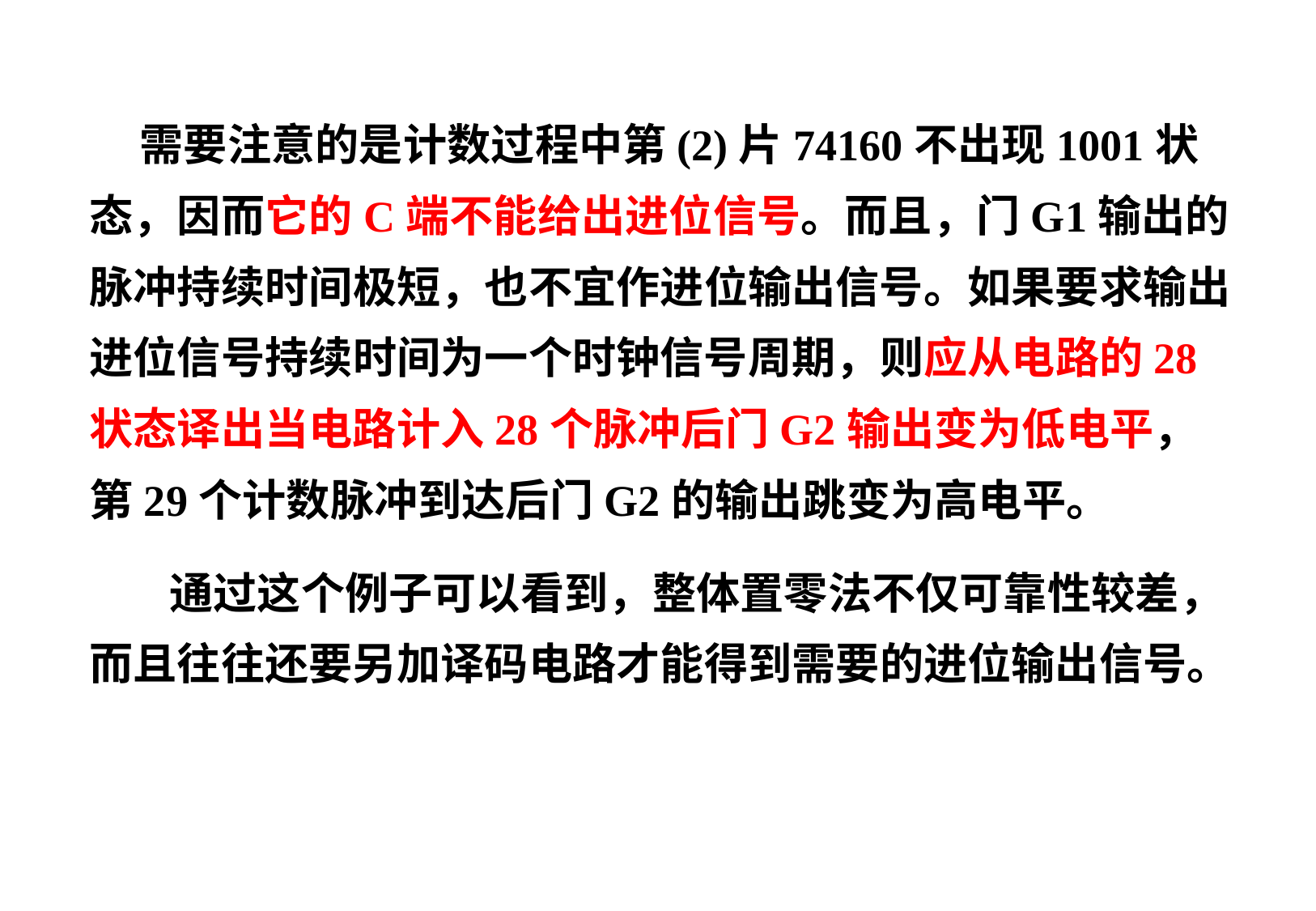

需要注意的是计数过程中第(2)片74160不出现1001状态，因而它的C端不能给出进位信号。而且，门G1输出的脉冲持续时间极短，也不宜作进位输出信号。如果要求输出进位信号持续时间为一个时钟信号周期，则应从电路的28状态译出当电路计入28个脉冲后门G2输出变为低电平，第29个计数脉冲到达后门G2的输出跳变为高电平。
       通过这个例子可以看到，整体置零法不仅可靠性较差，而且往往还要另加译码电路才能得到需要的进位输出信号。